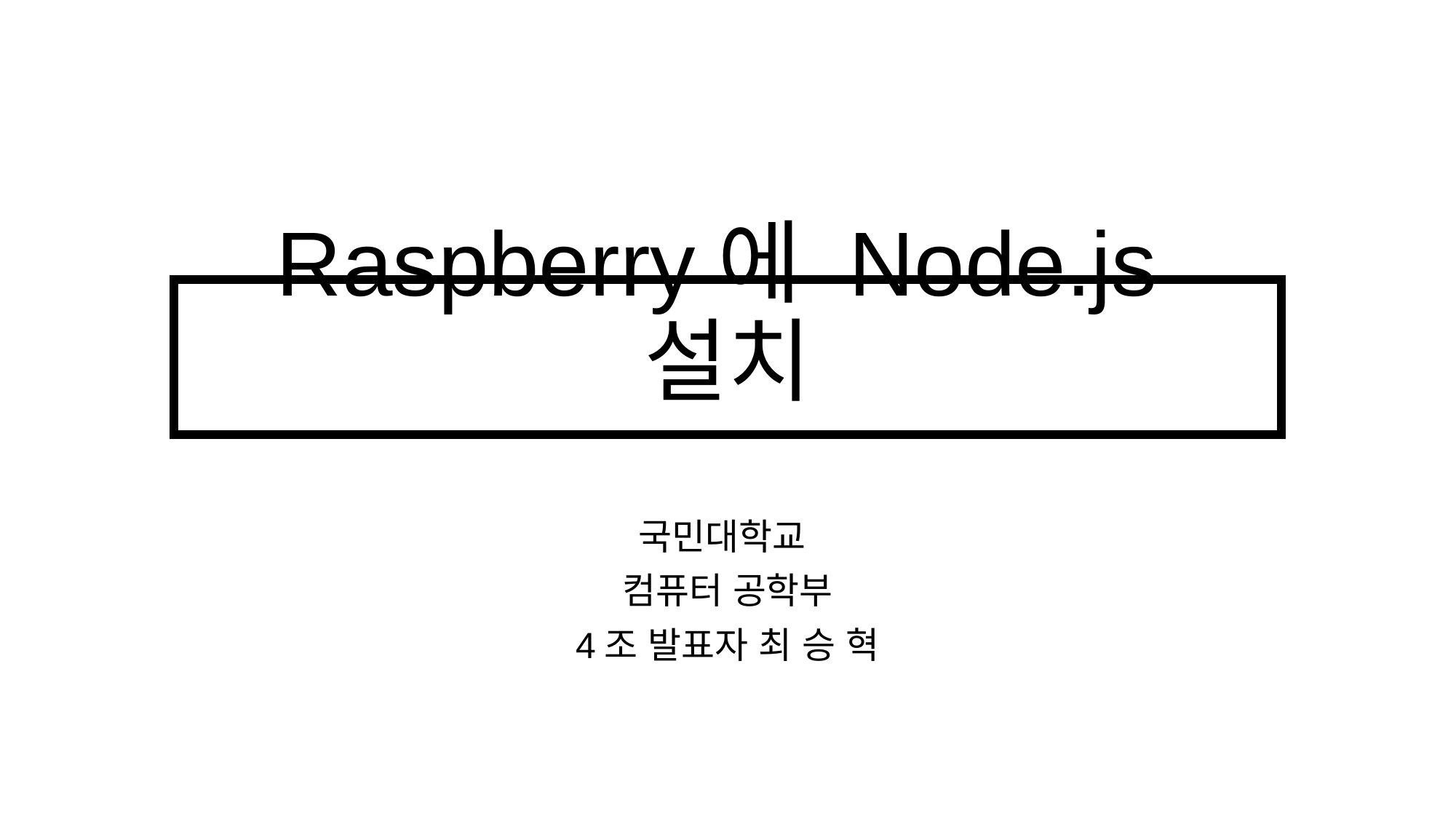

# Raspberry에 Node.js설치

국민대학교
컴퓨터 공학부
4조 발표자 최 승 혁